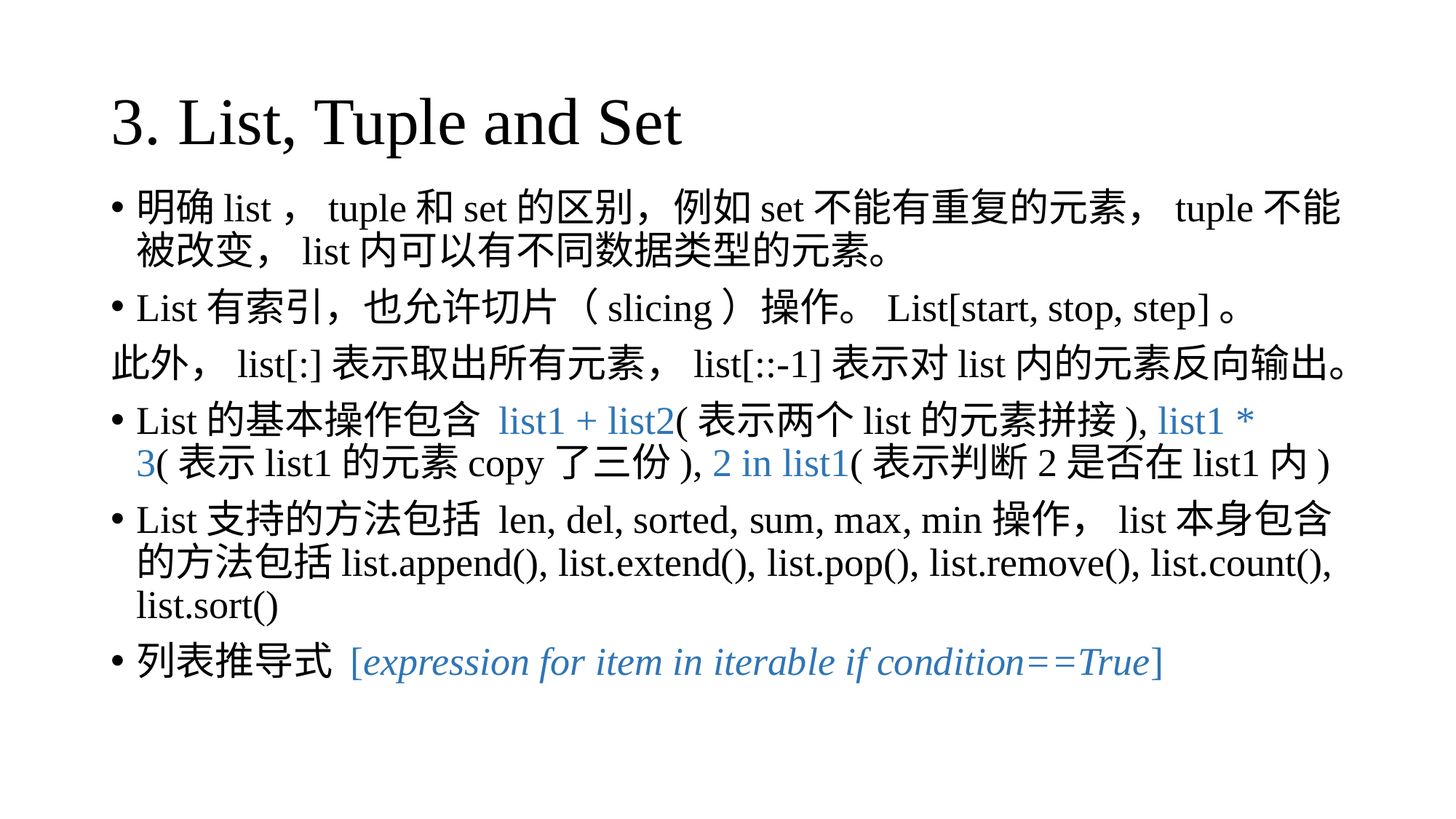

# 3. List, Tuple and Set
明确list，tuple和set的区别，例如set不能有重复的元素，tuple不能被改变，list内可以有不同数据类型的元素。
List有索引，也允许切片（slicing）操作。List[start, stop, step]。
此外，list[:]表示取出所有元素，list[::-1]表示对list内的元素反向输出。
List的基本操作包含 list1 + list2(表示两个list的元素拼接), list1 * 3(表示list1的元素copy了三份), 2 in list1(表示判断2是否在list1内)
List支持的方法包括 len, del, sorted, sum, max, min操作，list本身包含的方法包括list.append(), list.extend(), list.pop(), list.remove(), list.count(), list.sort()
列表推导式 [expression for item in iterable if condition==True]